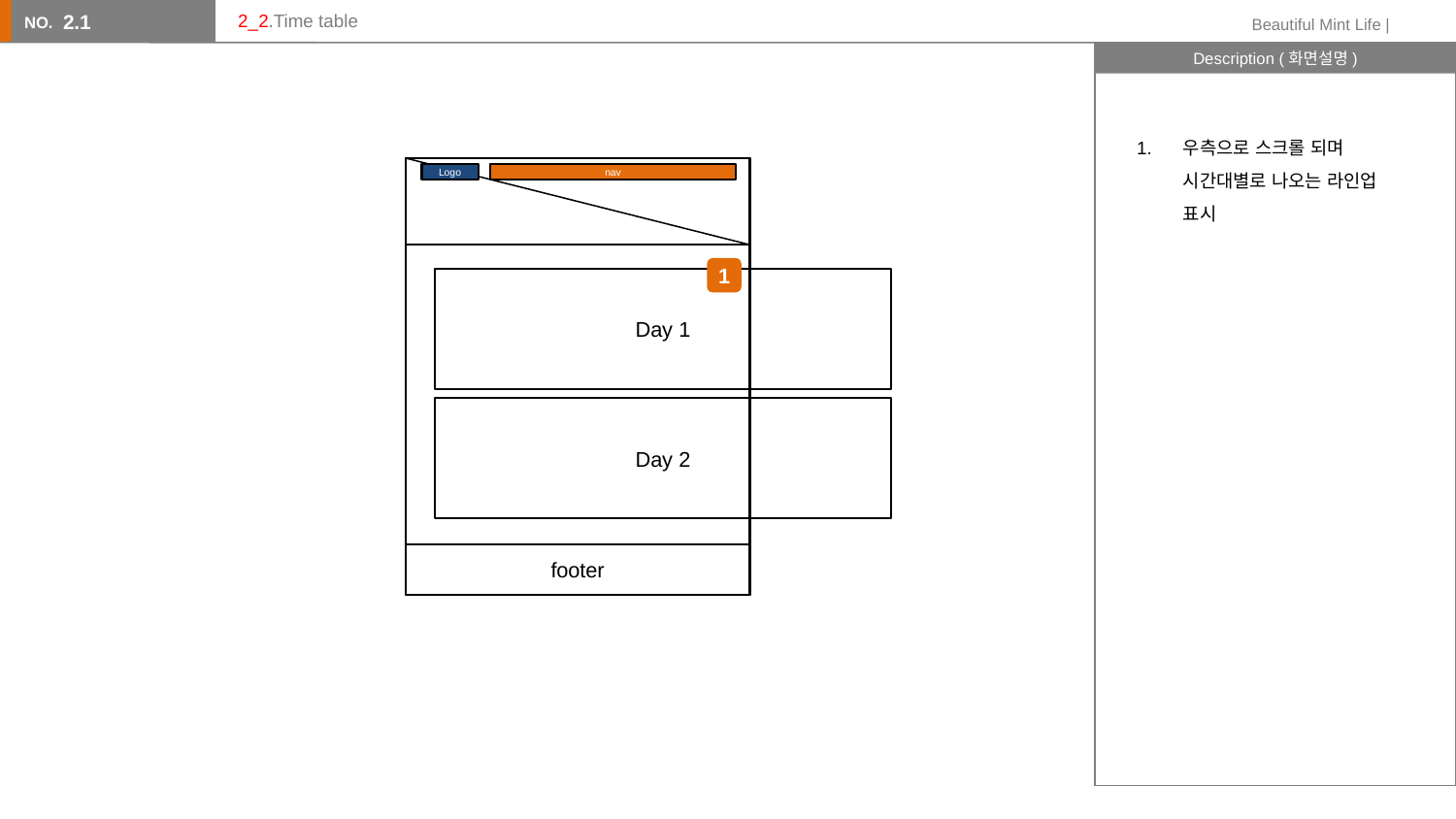

2.1
# 2_2.Time table
우측으로 스크롤 되며 시간대별로 나오는 라인업 표시

Logo
nav
Day 1
footer
1
Day 2